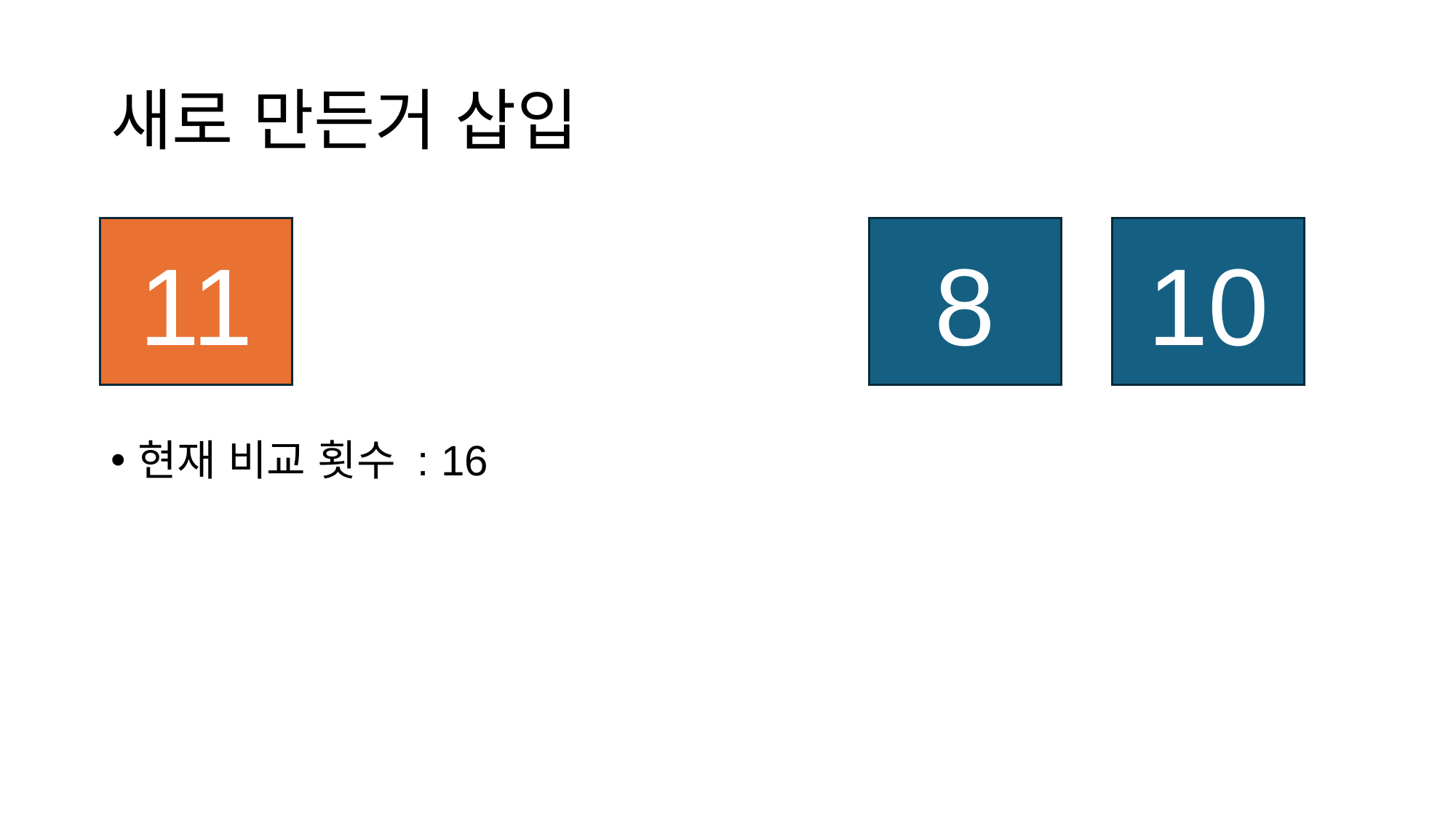

# 새로 만든거 삽입
11
8
10
현재 비교 횟수 : 16